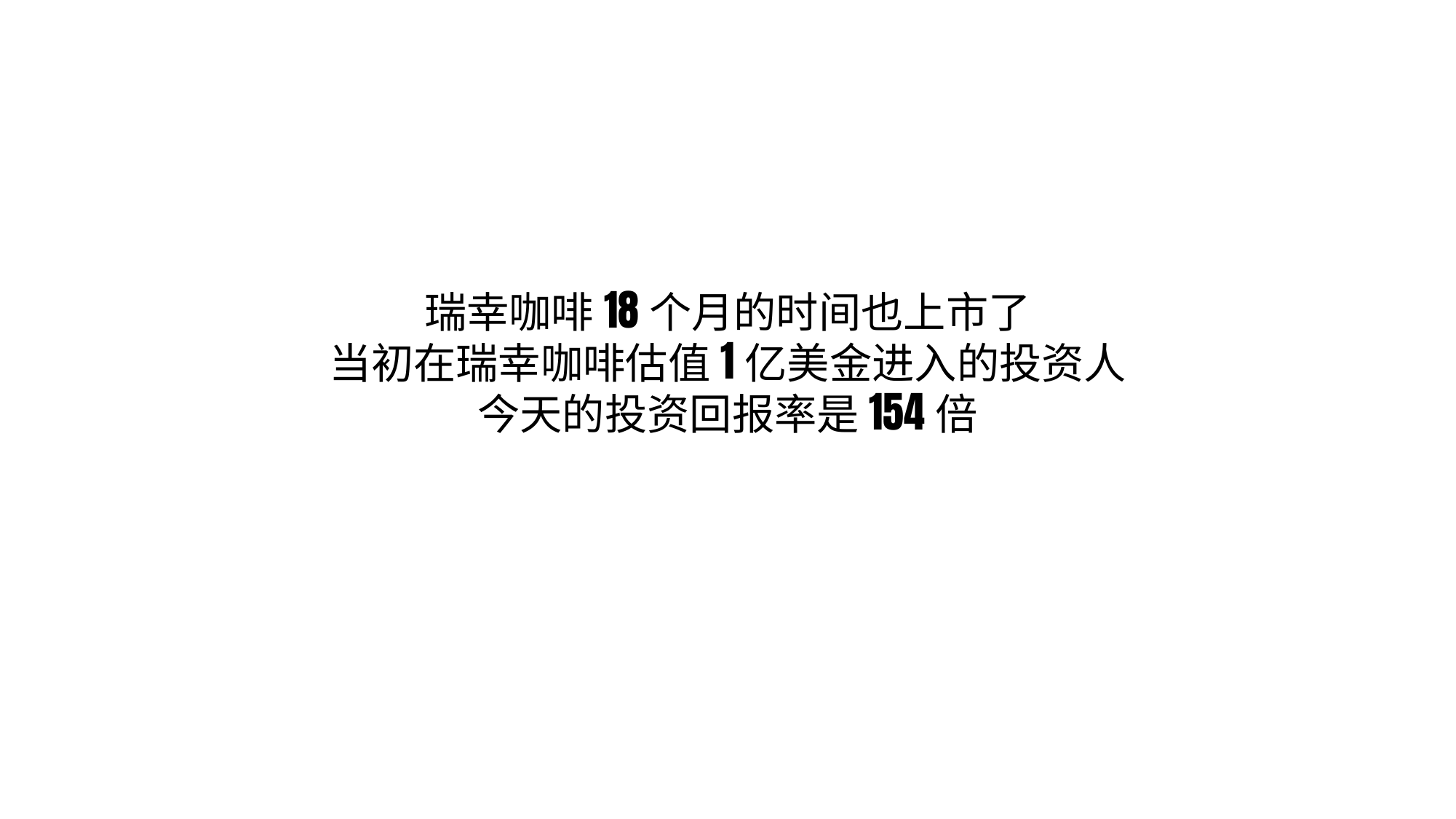

瑞幸咖啡18个月的时间也上市了
当初在瑞幸咖啡估值1亿美金进入的投资人
今天的投资回报率是154倍